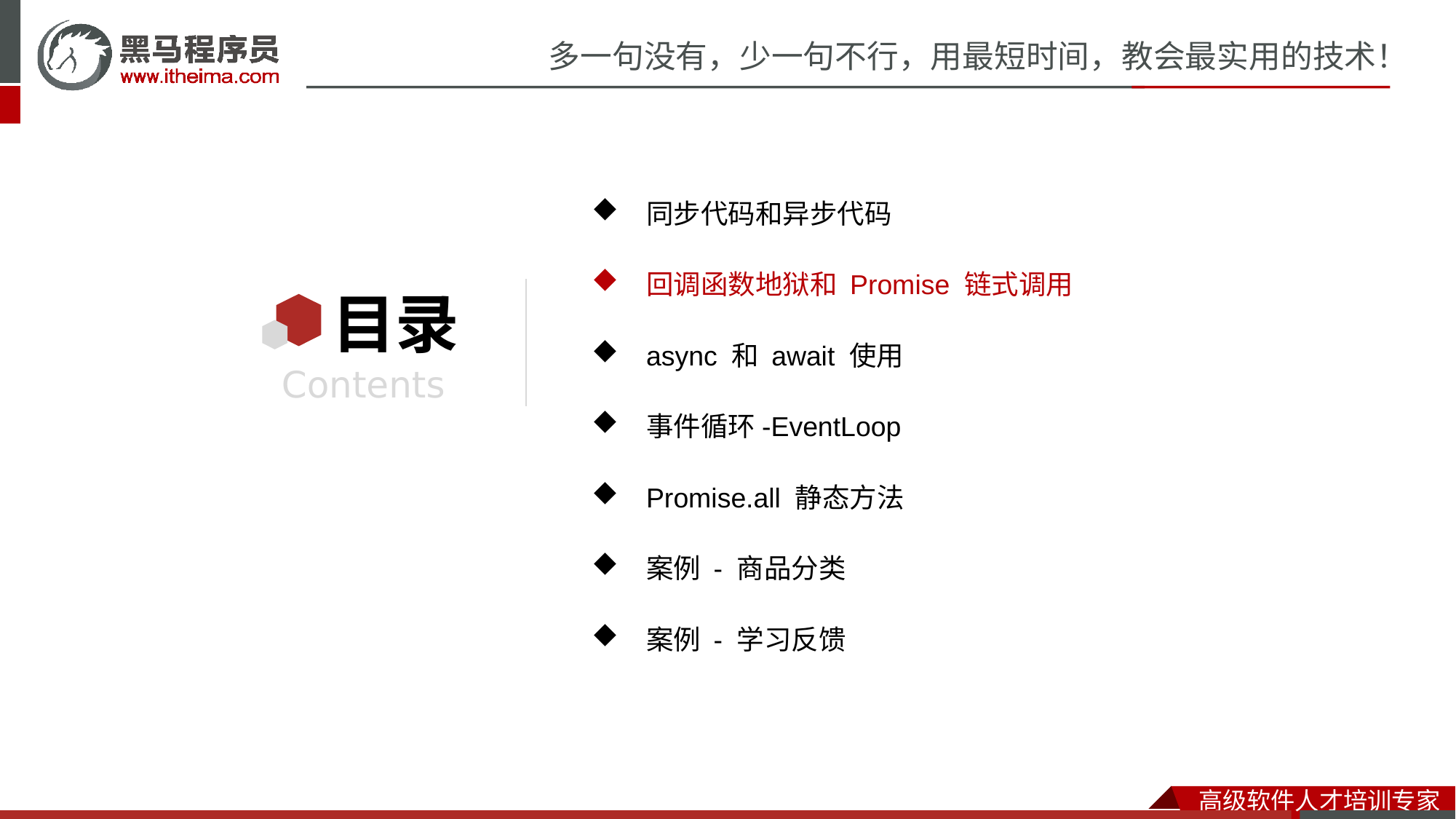

同步代码和异步代码
回调函数地狱和 Promise 链式调用
async 和 await 使用
事件循环-EventLoop
Promise.all 静态方法
案例 - 商品分类
案例 - 学习反馈